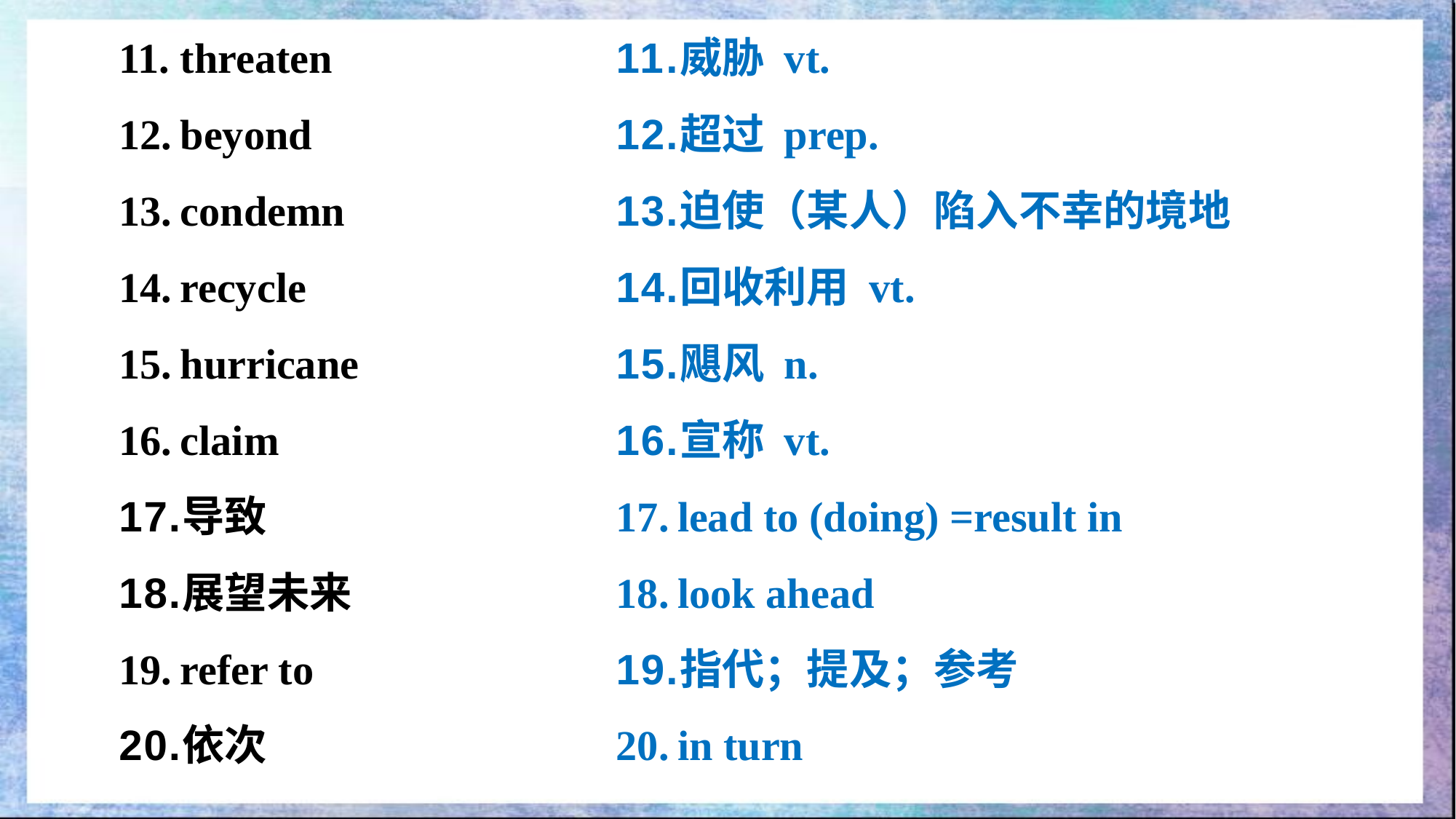

threaten
beyond
condemn
recycle
hurricane
claim
导致
展望未来
refer to
依次
威胁 vt.
超过 prep.
迫使（某人）陷入不幸的境地
回收利用 vt.
飓风 n.
宣称 vt.
lead to (doing) =result in
look ahead
指代；提及；参考
in turn